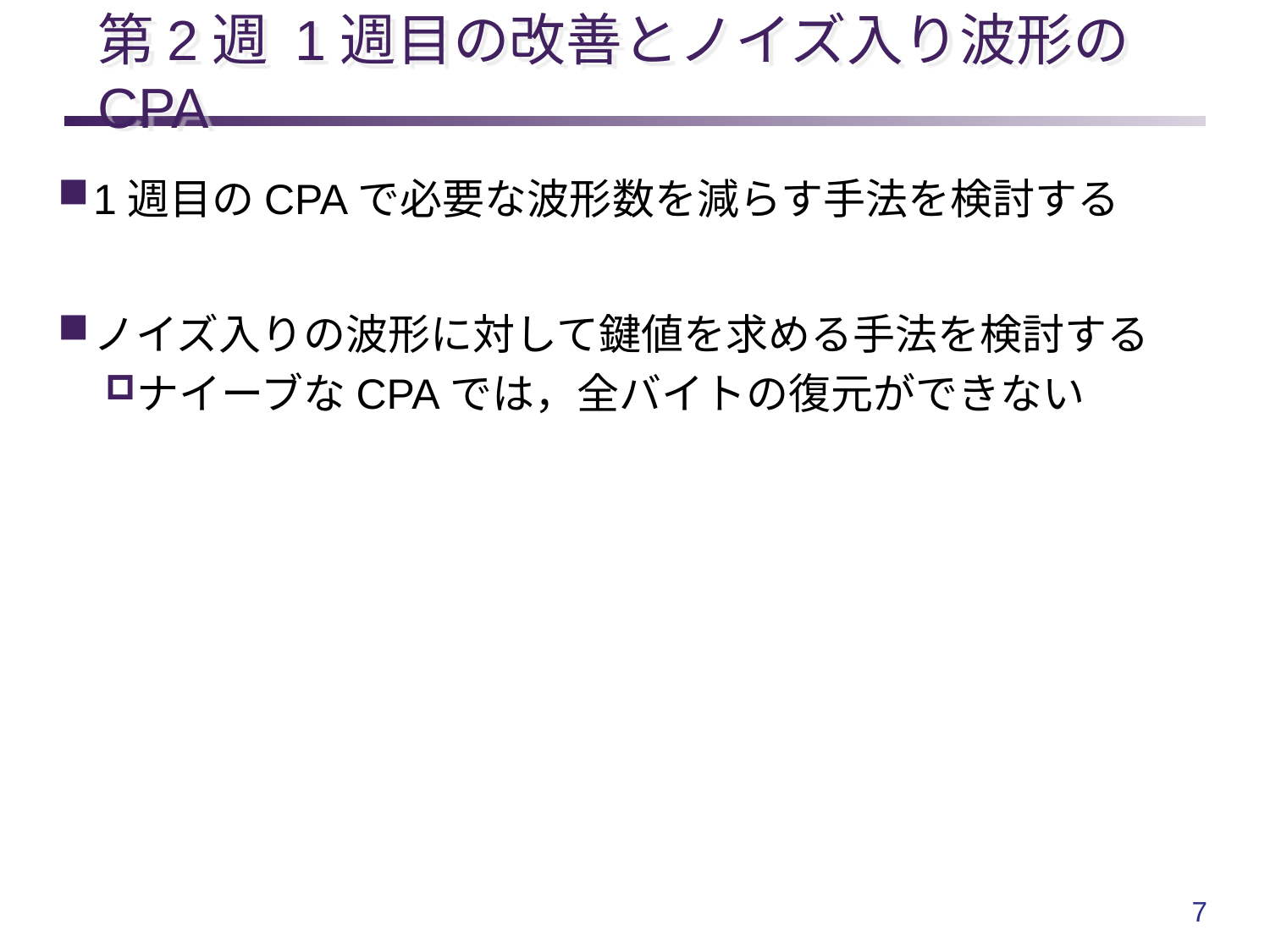

# 第2週 1週目の改善とノイズ入り波形のCPA
1週目のCPAで必要な波形数を減らす手法を検討する

ノイズ入りの波形に対して鍵値を求める手法を検討する
ナイーブなCPAでは，全バイトの復元ができない
7